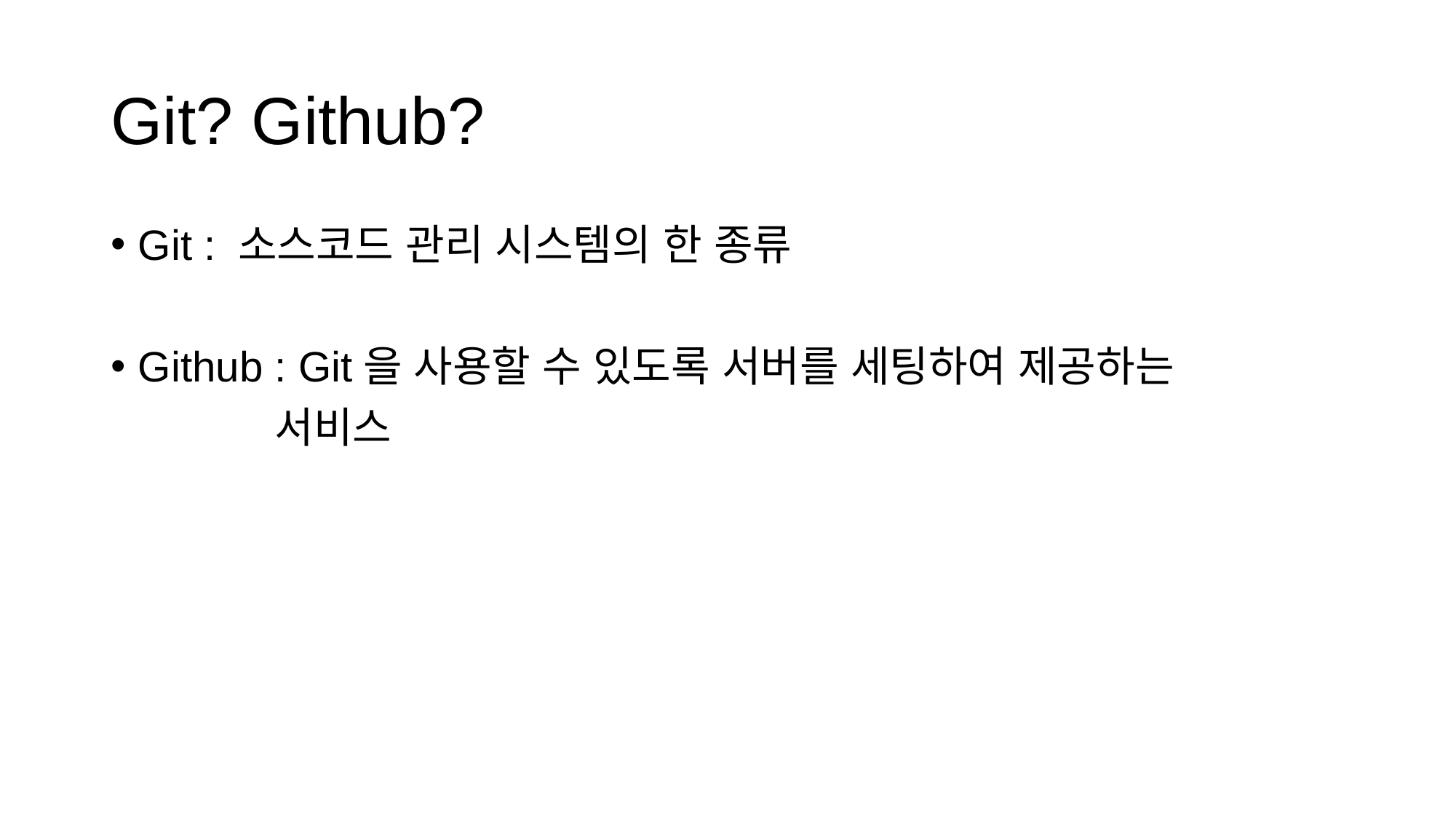

# Git? Github?
Git : 소스코드 관리 시스템의 한 종류

Github : Git을 사용할 수 있도록 서버를 세팅하여 제공하는
             서비스